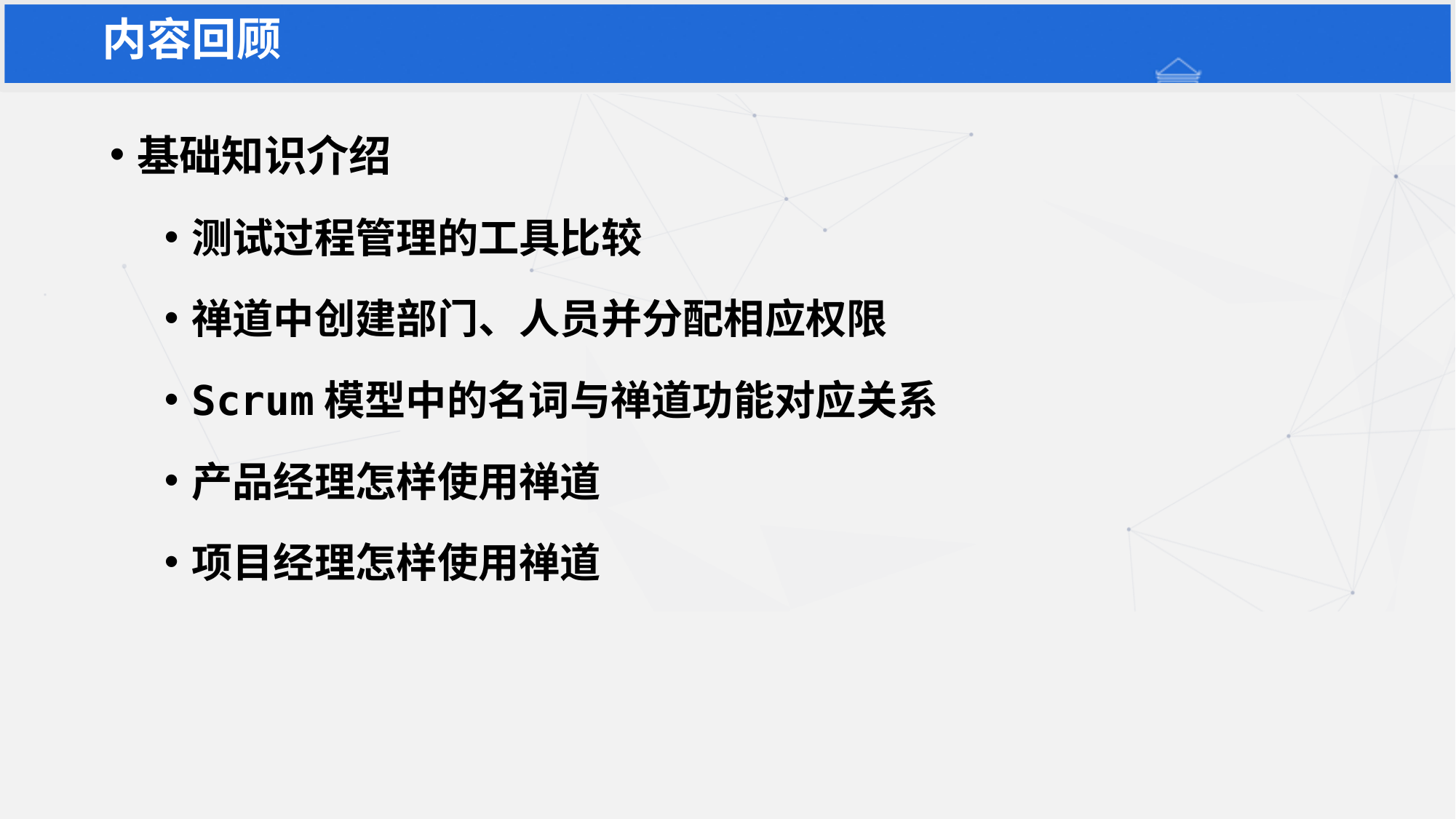

内容回顾
基础知识介绍
测试过程管理的工具比较
禅道中创建部门、人员并分配相应权限
Scrum模型中的名词与禅道功能对应关系
产品经理怎样使用禅道
项目经理怎样使用禅道